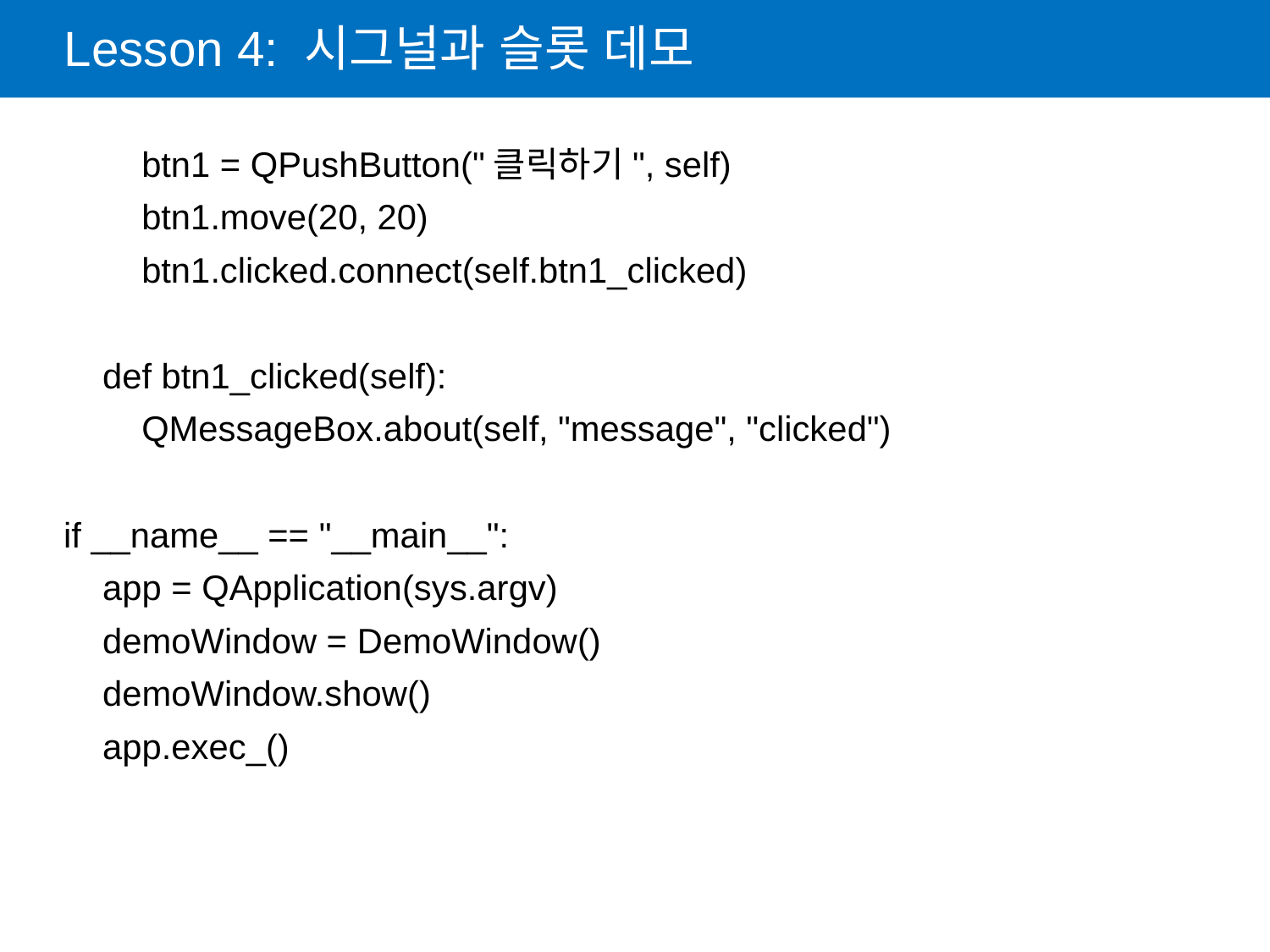

# Lesson 4: 시그널과 슬롯 데모
        btn1 = QPushButton("클릭하기", self)
        btn1.move(20, 20)
        btn1.clicked.connect(self.btn1_clicked)

    def btn1_clicked(self):
        QMessageBox.about(self, "message", "clicked")

if __name__ == "__main__":
    app = QApplication(sys.argv)
    demoWindow = DemoWindow()
    demoWindow.show()
    app.exec_()